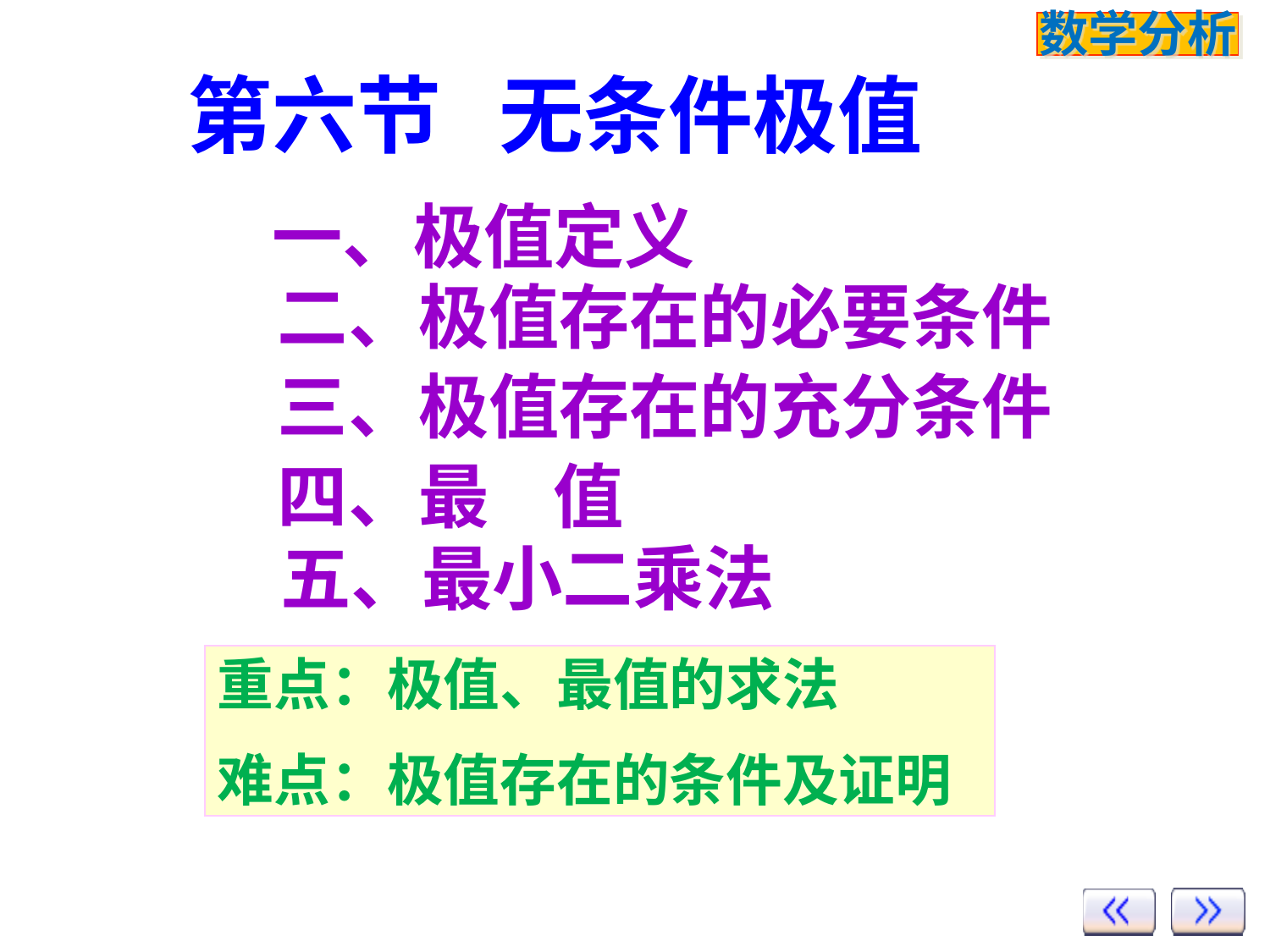

第六节   无条件极值
一、极值定义
二、极值存在的必要条件
三、极值存在的充分条件
四、最    值
五、最小二乘法
重点：极值、最值的求法
难点：极值存在的条件及证明